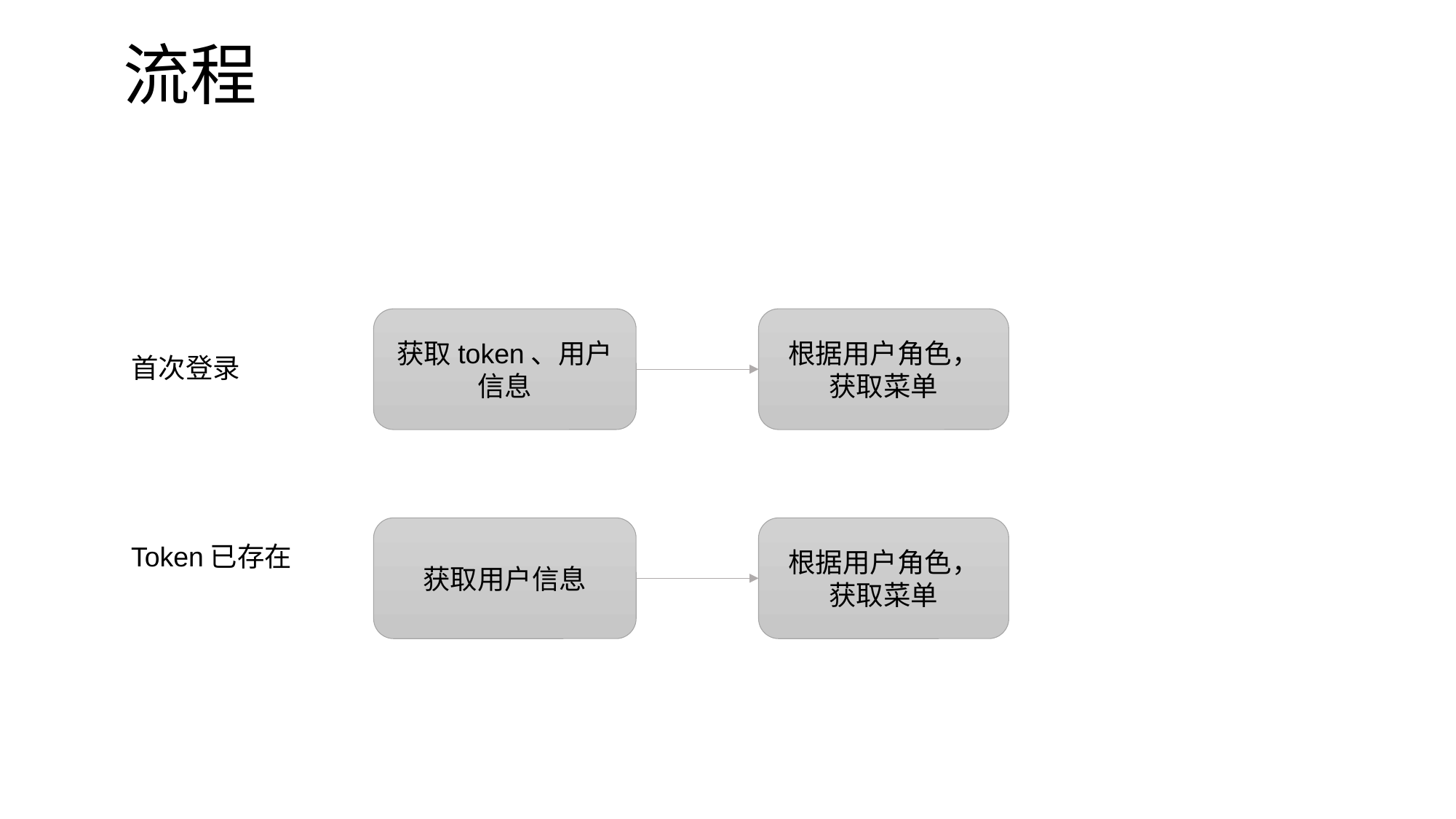

# 流程
获取token、用户信息
根据用户角色，获取菜单
首次登录
获取用户信息
根据用户角色，获取菜单
Token已存在